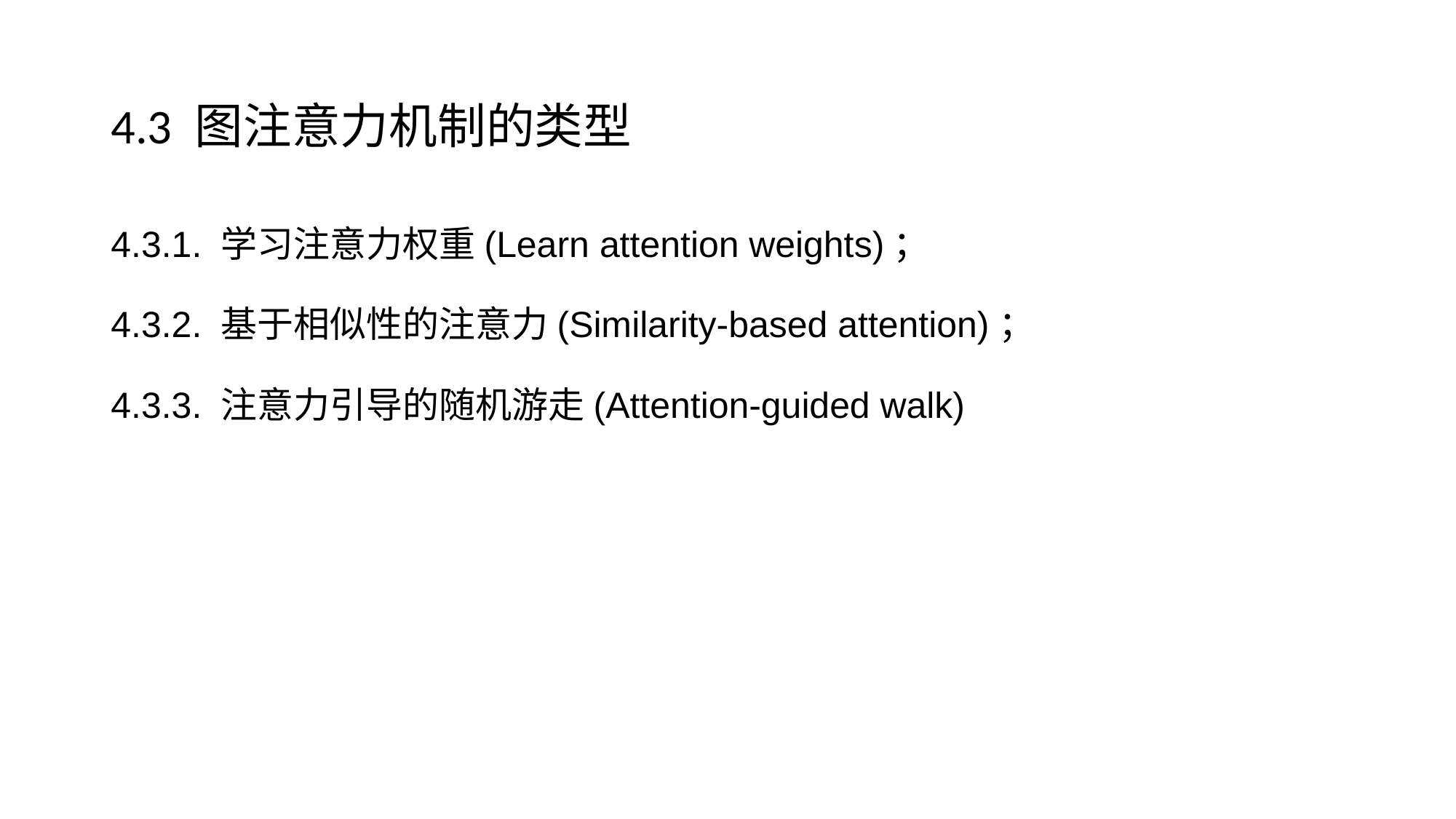

# 4.3 图注意力机制的类型
4.3.1. 学习注意力权重(Learn attention weights)；
4.3.2. 基于相似性的注意力(Similarity-based attention)；
4.3.3. 注意力引导的随机游走(Attention-guided walk)